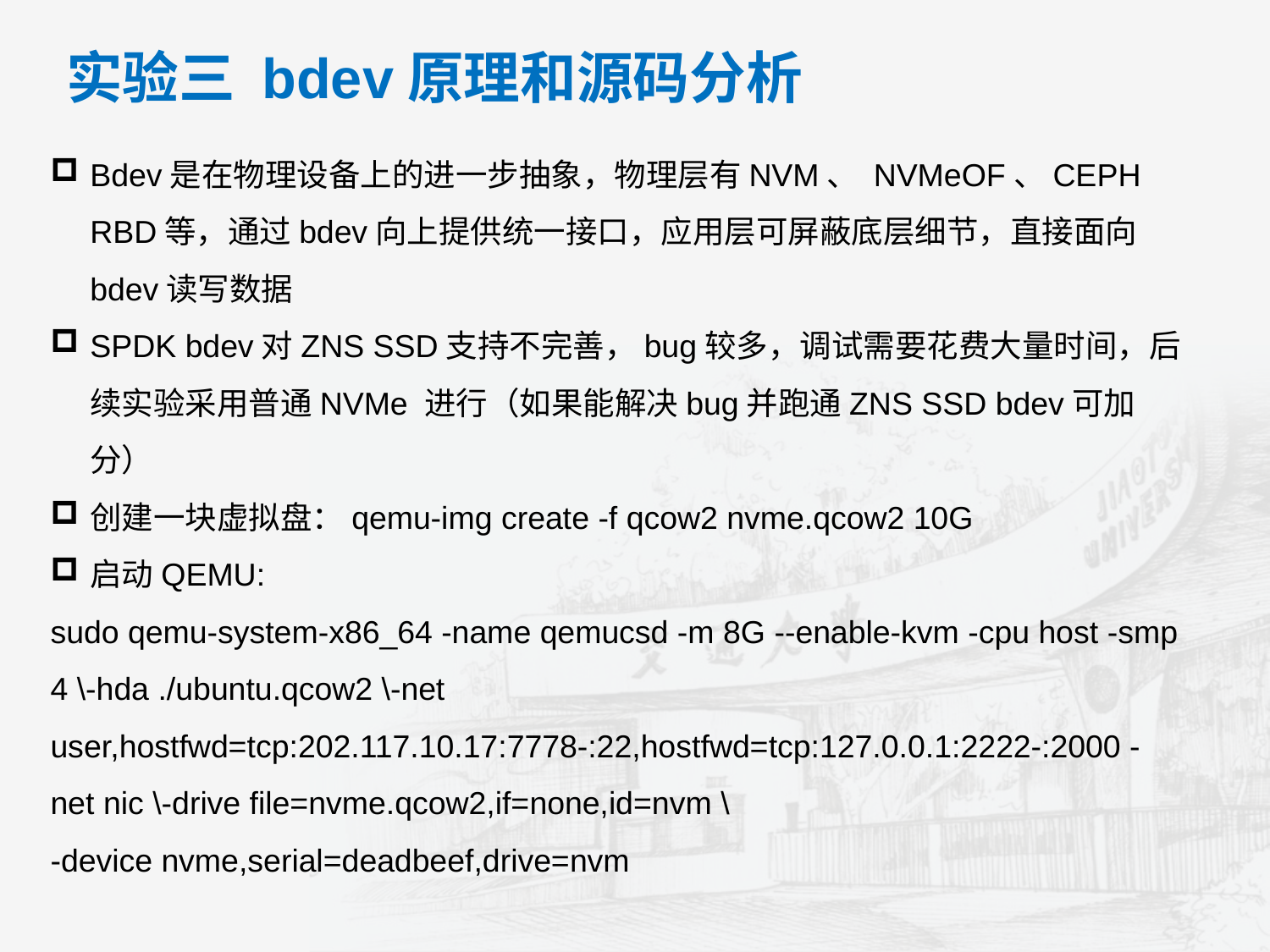

实验三 bdev原理和源码分析
Bdev是在物理设备上的进一步抽象，物理层有NVM、 NVMeOF、CEPH RBD等，通过bdev向上提供统一接口，应用层可屏蔽底层细节，直接面向bdev读写数据
SPDK bdev对ZNS SSD支持不完善，bug较多，调试需要花费大量时间，后续实验采用普通NVMe 进行（如果能解决bug并跑通ZNS SSD bdev可加分）
创建一块虚拟盘：qemu-img create -f qcow2 nvme.qcow2 10G
启动QEMU:
sudo qemu-system-x86_64 -name qemucsd -m 8G --enable-kvm -cpu host -smp 4 \-hda ./ubuntu.qcow2 \-net user,hostfwd=tcp:202.117.10.17:7778-:22,hostfwd=tcp:127.0.0.1:2222-:2000 -net nic \-drive file=nvme.qcow2,if=none,id=nvm \
-device nvme,serial=deadbeef,drive=nvm